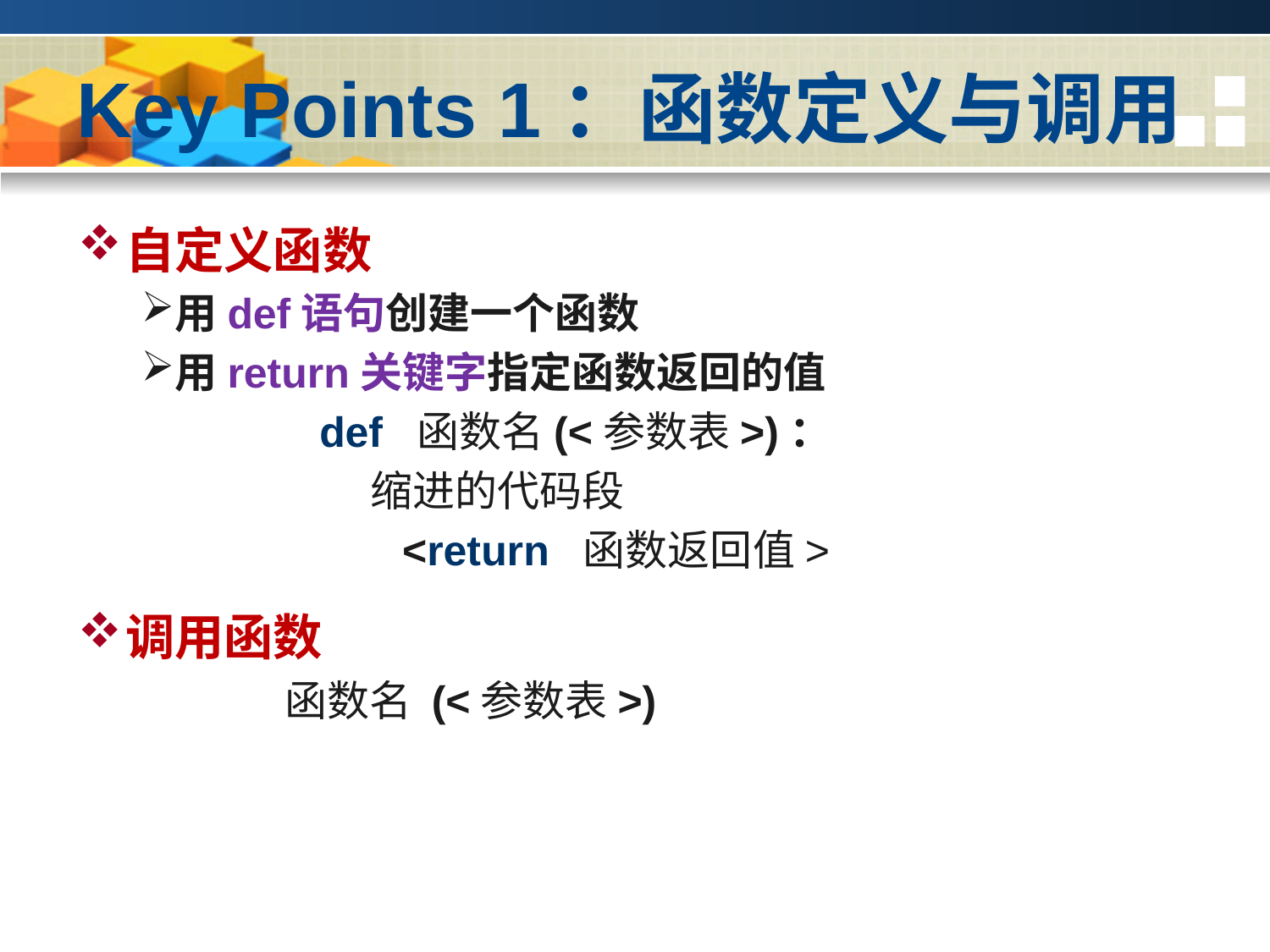

# Key Points 1：函数定义与调用
自定义函数
用def语句创建一个函数
用return关键字指定函数返回的值
           def  函数名(<参数表>)：
                  缩进的代码段
                  <return  函数返回值>

调用函数
              函数名 (<参数表>)